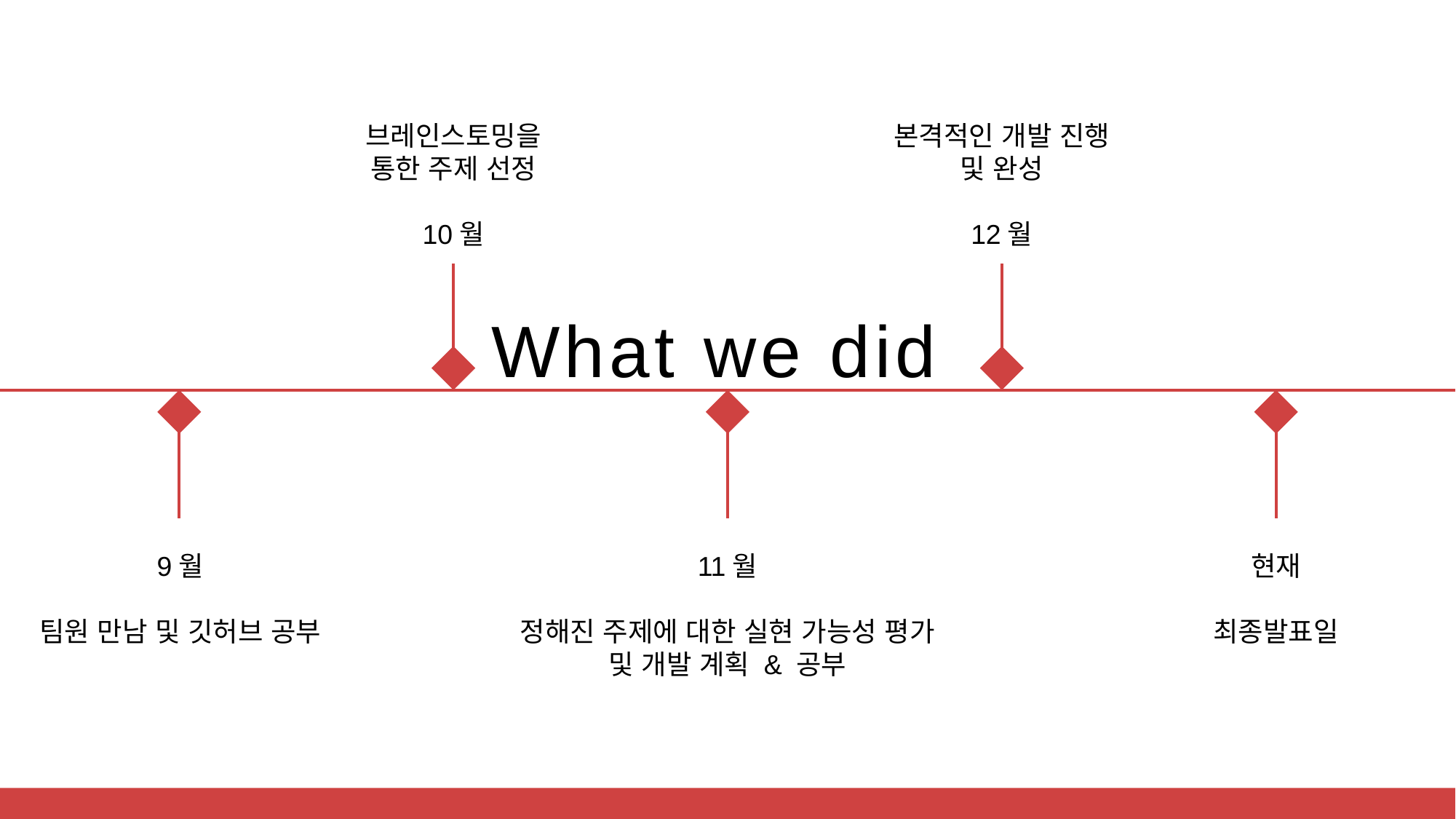

브레인스토밍을 통한 주제 선정

10월
본격적인 개발 진행
및 완성

12월
What we did

9월

팀원 만남 및 깃허브 공부
11월

정해진 주제에 대한 실현 가능성 평가 및 개발 계획 & 공부
현재

최종발표일